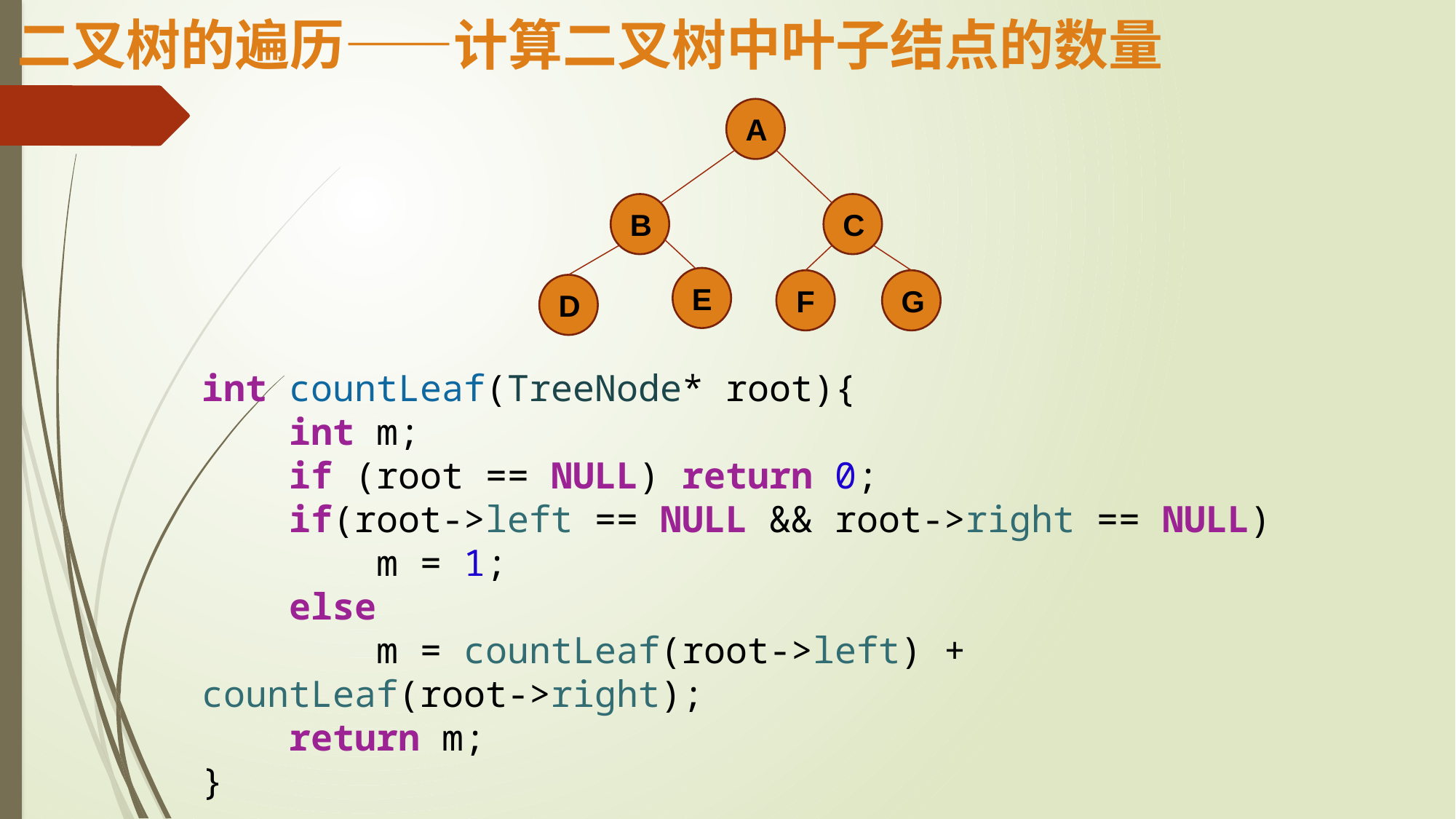

二叉树的遍历——计算二叉树中叶子结点的数量
A
B
C
E
F
G
D
int countLeaf(TreeNode* root){
    int m;
    if (root == NULL) return 0;
    if(root->left == NULL && root->right == NULL)
        m = 1;
    else
        m = countLeaf(root->left) + countLeaf(root->right);
    return m;
}